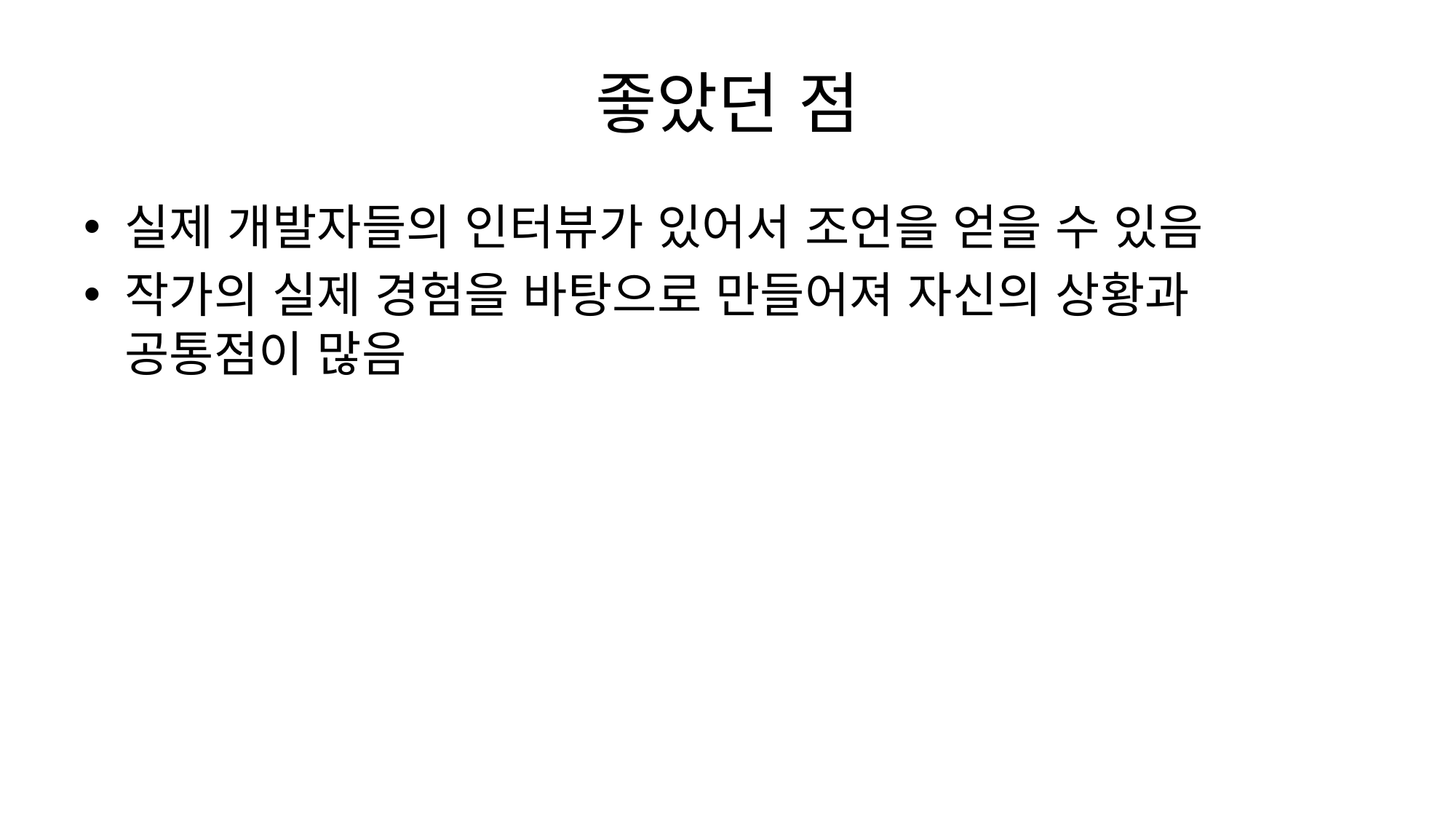

# 좋았던 점
실제 개발자들의 인터뷰가 있어서 조언을 얻을 수 있음
작가의 실제 경험을 바탕으로 만들어져 자신의 상황과 공통점이 많음